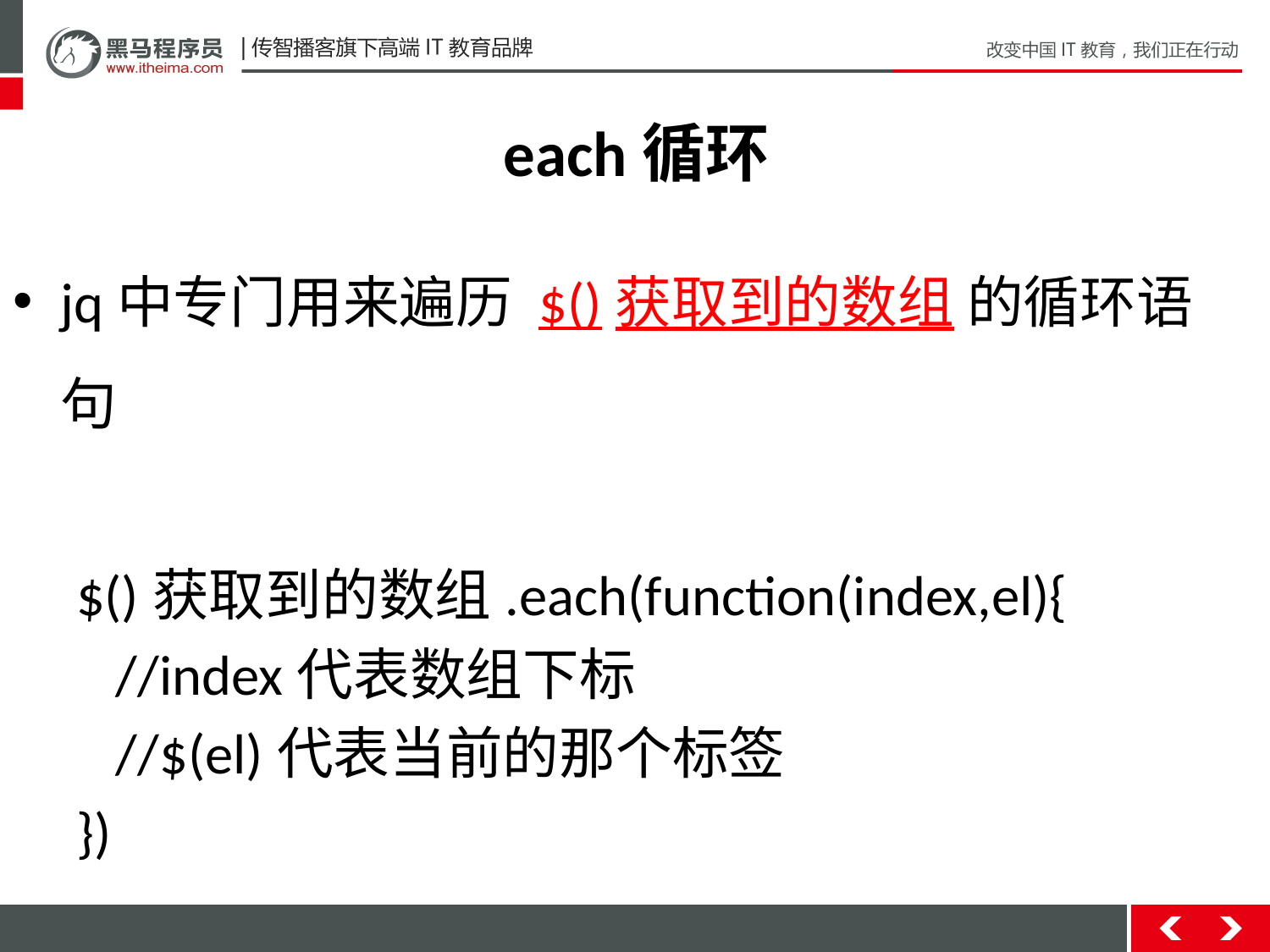

# each循环
jq中专门用来遍历 $()获取到的数组 的循环语句

$()获取到的数组.each(function(index,el){
	//index代表数组下标
	//$(el)代表当前的那个标签
})